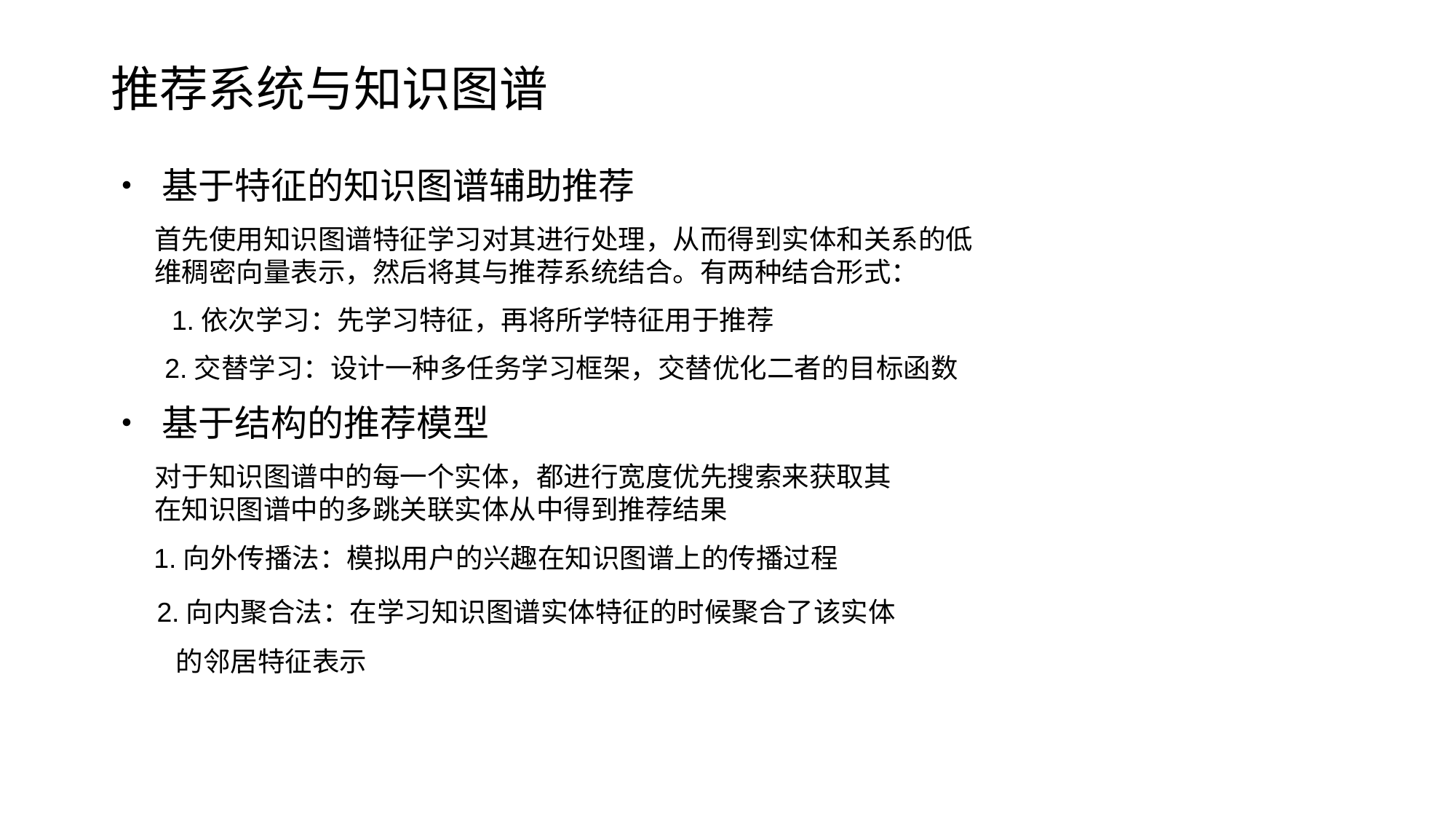

# 推荐系统与知识图谱
• 基于特征的知识图谱辅助推荐
首先使用知识图谱特征学习对其进行处理，从而得到实体和关系的低
维稠密向量表示，然后将其与推荐系统结合。有两种结合形式：
1.依次学习：先学习特征，再将所学特征用于推荐
2.交替学习：设计一种多任务学习框架，交替优化二者的目标函数
• 基于结构的推荐模型
对于知识图谱中的每一个实体，都进行宽度优先搜索来获取其
在知识图谱中的多跳关联实体从中得到推荐结果
1.向外传播法：模拟用户的兴趣在知识图谱上的传播过程
2.向内聚合法：在学习知识图谱实体特征的时候聚合了该实体
  的邻居特征表示